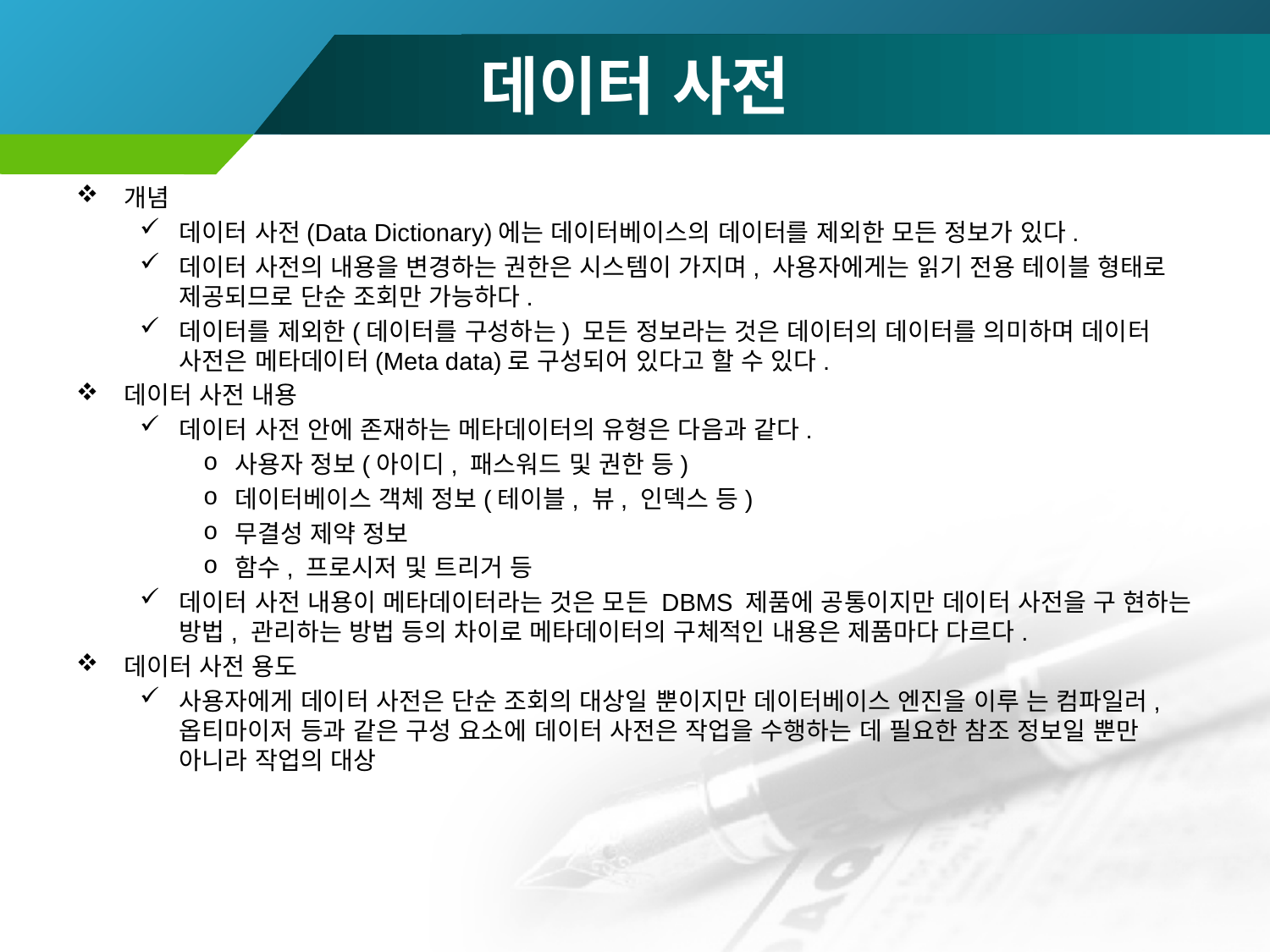

# 데이터 사전
개념
데이터 사전(Data Dictionary)에는 데이터베이스의 데이터를 제외한 모든 정보가 있다.
데이터 사전의 내용을 변경하는 권한은 시스템이 가지며, 사용자에게는 읽기 전용 테이블 형태로 제공되므로 단순 조회만 가능하다.
데이터를 제외한(데이터를 구성하는) 모든 정보라는 것은 데이터의 데이터를 의미하며 데이터 사전은 메타데이터(Meta data)로 구성되어 있다고 할 수 있다.
데이터 사전 내용
데이터 사전 안에 존재하는 메타데이터의 유형은 다음과 같다.
사용자 정보(아이디, 패스워드 및 권한 등)
데이터베이스 객체 정보(테이블, 뷰, 인덱스 등)
무결성 제약 정보
함수, 프로시저 및 트리거 등
데이터 사전 내용이 메타데이터라는 것은 모든 DBMS 제품에 공통이지만 데이터 사전을 구 현하는 방법, 관리하는 방법 등의 차이로 메타데이터의 구체적인 내용은 제품마다 다르다.
데이터 사전 용도
사용자에게 데이터 사전은 단순 조회의 대상일 뿐이지만 데이터베이스 엔진을 이루 는 컴파일러, 옵티마이저 등과 같은 구성 요소에 데이터 사전은 작업을 수행하는 데 필요한 참조 정보일 뿐만 아니라 작업의 대상